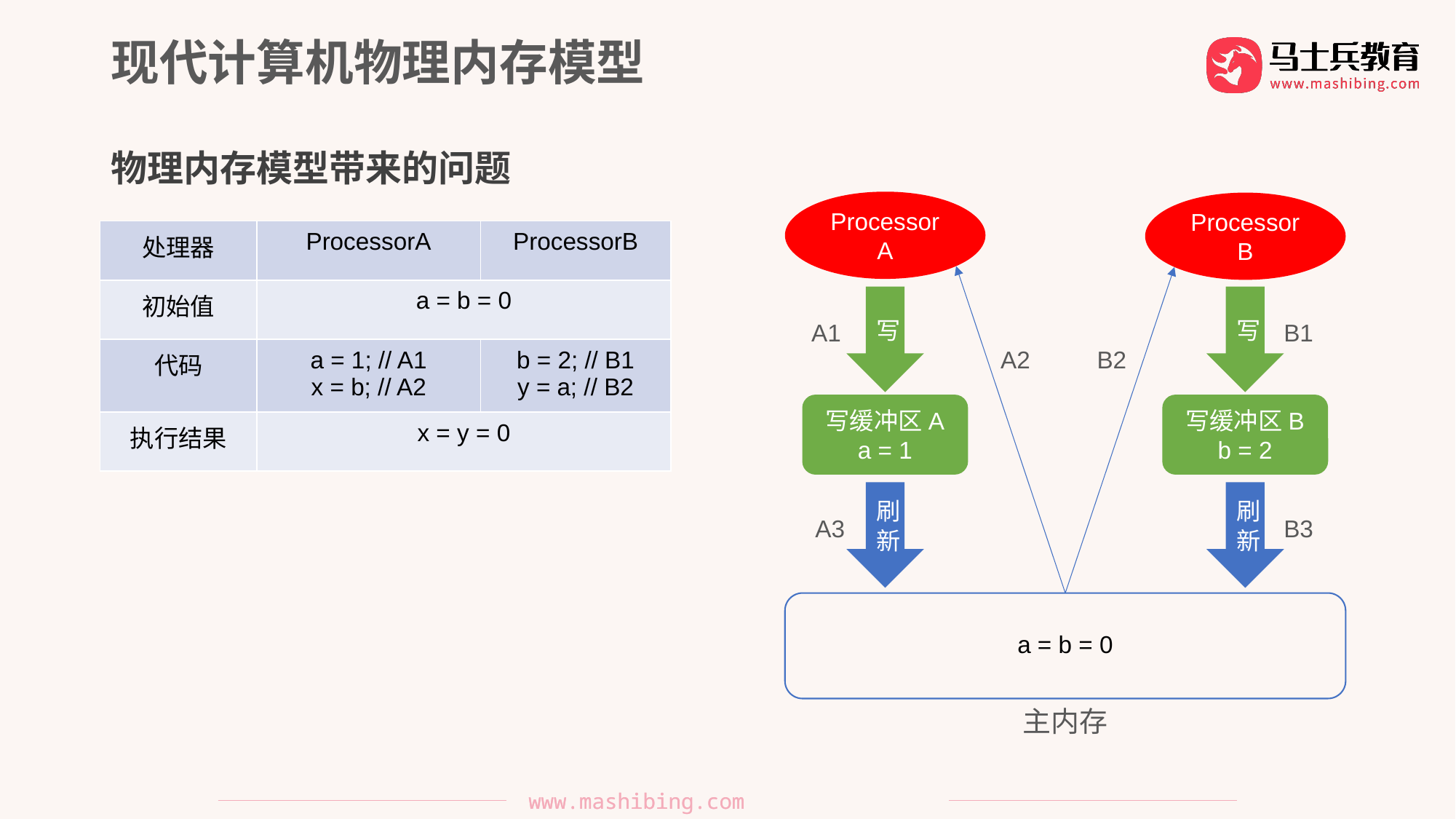

现代计算机物理内存模型
物理内存模型带来的问题
ProcessorA
ProcessorB
| 处理器 | ProcessorA | ProcessorB |
| --- | --- | --- |
| 初始值 | a = b = 0 |  |
| 代码 | a = 1; // A1 x = b; // A2 | b = 2; // B1 y = a; // B2 |
| 执行结果 | x = y = 0 |  |
A2
B2
写
A1
写缓冲区A
a = 1
写
B1
写缓冲区B
b = 2
刷新
A3
刷新
B3

a = b = 0
主内存